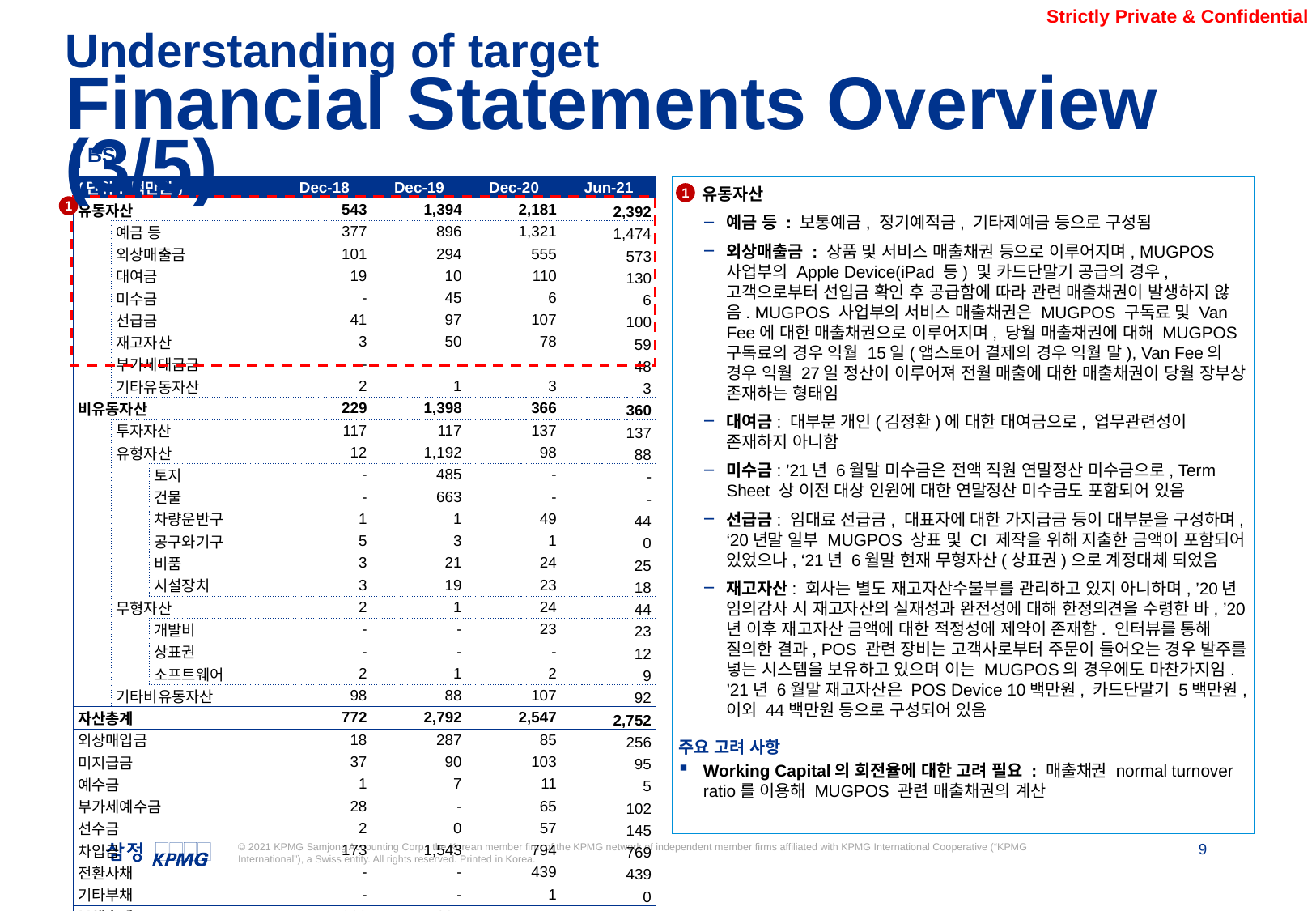

Understanding of target
Financial Statements Overview (3/5)
▌BS
유동자산
예금 등 : 보통예금, 정기예적금, 기타제예금 등으로 구성됨
외상매출금 : 상품 및 서비스 매출채권 등으로 이루어지며, MUGPOS 사업부의 Apple Device(iPad 등) 및 카드단말기 공급의 경우, 고객으로부터 선입금 확인 후 공급함에 따라 관련 매출채권이 발생하지 않음. MUGPOS 사업부의 서비스 매출채권은 MUGPOS 구독료 및 Van Fee에 대한 매출채권으로 이루어지며, 당월 매출채권에 대해 MUGPOS 구독료의 경우 익월 15일(앱스토어 결제의 경우 익월 말), Van Fee의 경우 익월 27일 정산이 이루어져 전월 매출에 대한 매출채권이 당월 장부상 존재하는 형태임
대여금: 대부분 개인(김정환)에 대한 대여금으로, 업무관련성이 존재하지 아니함
미수금: ’21년 6월말 미수금은 전액 직원 연말정산 미수금으로, Term Sheet 상 이전 대상 인원에 대한 연말정산 미수금도 포함되어 있음
선급금: 임대료 선급금, 대표자에 대한 가지급금 등이 대부분을 구성하며, ‘20년말 일부 MUGPOS 상표 및 CI 제작을 위해 지출한 금액이 포함되어 있었으나, ‘21년 6월말 현재 무형자산(상표권)으로 계정대체 되었음
재고자산: 회사는 별도 재고자산수불부를 관리하고 있지 아니하며, ’20년 임의감사 시 재고자산의 실재성과 완전성에 대해 한정의견을 수령한 바, ’20년 이후 재고자산 금액에 대한 적정성에 제약이 존재함. 인터뷰를 통해 질의한 결과, POS 관련 장비는 고객사로부터 주문이 들어오는 경우 발주를 넣는 시스템을 보유하고 있으며 이는 MUGPOS의 경우에도 마찬가지임. ’21년 6월말 재고자산은 POS Device 10백만원, 카드단말기 5백만원, 이외 44백만원 등으로 구성되어 있음
주요 고려 사항
Working Capital의 회전율에 대한 고려 필요 : 매출채권 normal turnover ratio를 이용해 MUGPOS 관련 매출채권의 계산

| (단위: 백만원) |  |  | Dec-18 | Dec-19 | Dec-20 | Jun-21 |
| --- | --- | --- | --- | --- | --- | --- |
| 유동자산 |  |  | 543 | 1,394 | 2,181 | 2,392 |
|  | 예금 등 |  | 377 | 896 | 1,321 | 1,474 |
|  | 외상매출금 |  | 101 | 294 | 555 | 573 |
|  | 대여금 |  | 19 | 10 | 110 | 130 |
|  | 미수금 |  | - | 45 | 6 | 6 |
|  | 선급금 |  | 41 | 97 | 107 | 100 |
|  | 재고자산 |  | 3 | 50 | 78 | 59 |
|  | 부가세대급금 |  | - | - | - | 48 |
|  | 기타유동자산 |  | 2 | 1 | 3 | 3 |
| 비유동자산 |  |  | 229 | 1,398 | 366 | 360 |
|  | 투자자산 |  | 117 | 117 | 137 | 137 |
|  | 유형자산 |  | 12 | 1,192 | 98 | 88 |
|  |  | 토지 | - | 485 | - | - |
|  |  | 건물 | - | 663 | - | - |
|  |  | 차량운반구 | 1 | 1 | 49 | 44 |
|  |  | 공구와기구 | 5 | 3 | 1 | 0 |
|  |  | 비품 | 3 | 21 | 24 | 25 |
|  |  | 시설장치 | 3 | 19 | 23 | 18 |
|  | 무형자산 |  | 2 | 1 | 24 | 44 |
|  |  | 개발비 | - | - | 23 | 23 |
|  |  | 상표권 | - | - | - | 12 |
|  |  | 소프트웨어 | 2 | 1 | 2 | 9 |
|  | 기타비유동자산 |  | 98 | 88 | 107 | 92 |
| 자산총계 |  |  | 772 | 2,792 | 2,547 | 2,752 |
| 외상매입금 |  |  | 18 | 287 | 85 | 256 |
| 미지급금 |  |  | 37 | 90 | 103 | 95 |
| 예수금 |  |  | 1 | 7 | 11 | 5 |
| 부가세예수금 |  |  | 28 | - | 65 | 102 |
| 선수금 |  |  | 2 | 0 | 57 | 145 |
| 차입금 |  |  | 173 | 1,543 | 794 | 769 |
| 전환사채 |  |  | - | - | 439 | 439 |
| 기타부채 |  |  | - | - | 1 | 0 |
| 부채총계 |  |  | 260 | 1,927 | 1,557 | 1,813 |
| 순자산 |  |  | 512 | 864 | 990 | 939 |
1

1